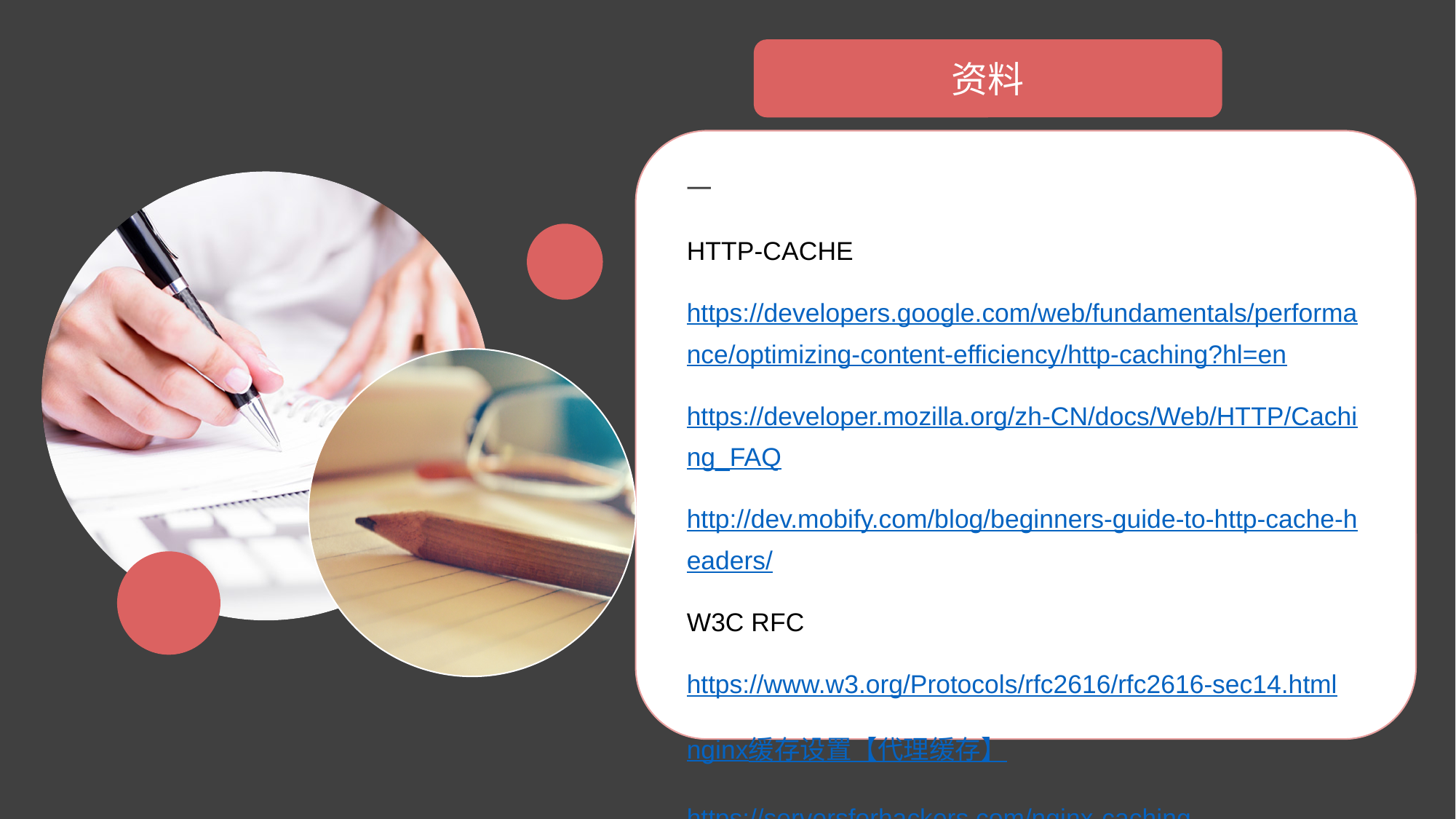

资料
一
HTTP-CACHE
https://developers.google.com/web/fundamentals/performance/optimizing-content-efficiency/http-caching?hl=en
https://developer.mozilla.org/zh-CN/docs/Web/HTTP/Caching_FAQ
http://dev.mobify.com/blog/beginners-guide-to-http-cache-headers/
W3C RFC
https://www.w3.org/Protocols/rfc2616/rfc2616-sec14.html
nginx缓存设置【代理缓存】
https://serversforhackers.com/nginx-caching